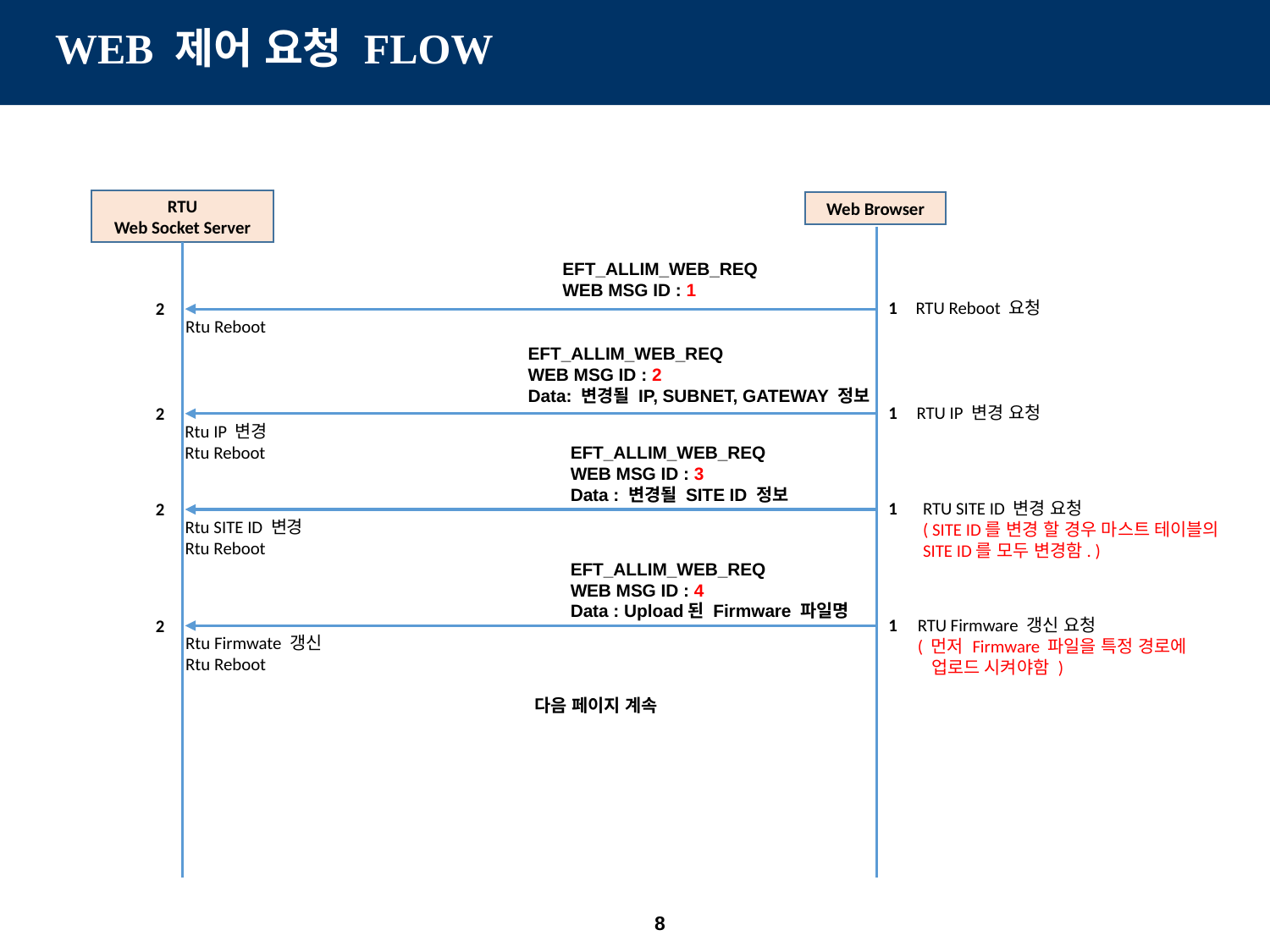

WEB 제어 요청 FLOW
RTU
Web Socket Server
Web Browser
EFT_ALLIM_WEB_REQ
WEB MSG ID : 1
1
RTU Reboot 요청
2
Rtu Reboot
EFT_ALLIM_WEB_REQ
WEB MSG ID : 2
Data: 변경될 IP, SUBNET, GATEWAY 정보
1
RTU IP 변경 요청
2
Rtu IP 변경
Rtu Reboot
EFT_ALLIM_WEB_REQ
WEB MSG ID : 3
Data : 변경될 SITE ID 정보
1
RTU SITE ID 변경 요청
( SITE ID를 변경 할 경우 마스트 테이블의
SITE ID를 모두 변경함. )
2
Rtu SITE ID 변경
Rtu Reboot
EFT_ALLIM_WEB_REQ
WEB MSG ID : 4
Data : Upload된 Firmware 파일명
1
RTU Firmware 갱신 요청
( 먼저 Firmware 파일을 특정 경로에
  업로드 시켜야함 )
2
Rtu Firmwate 갱신
Rtu Reboot
다음 페이지 계속